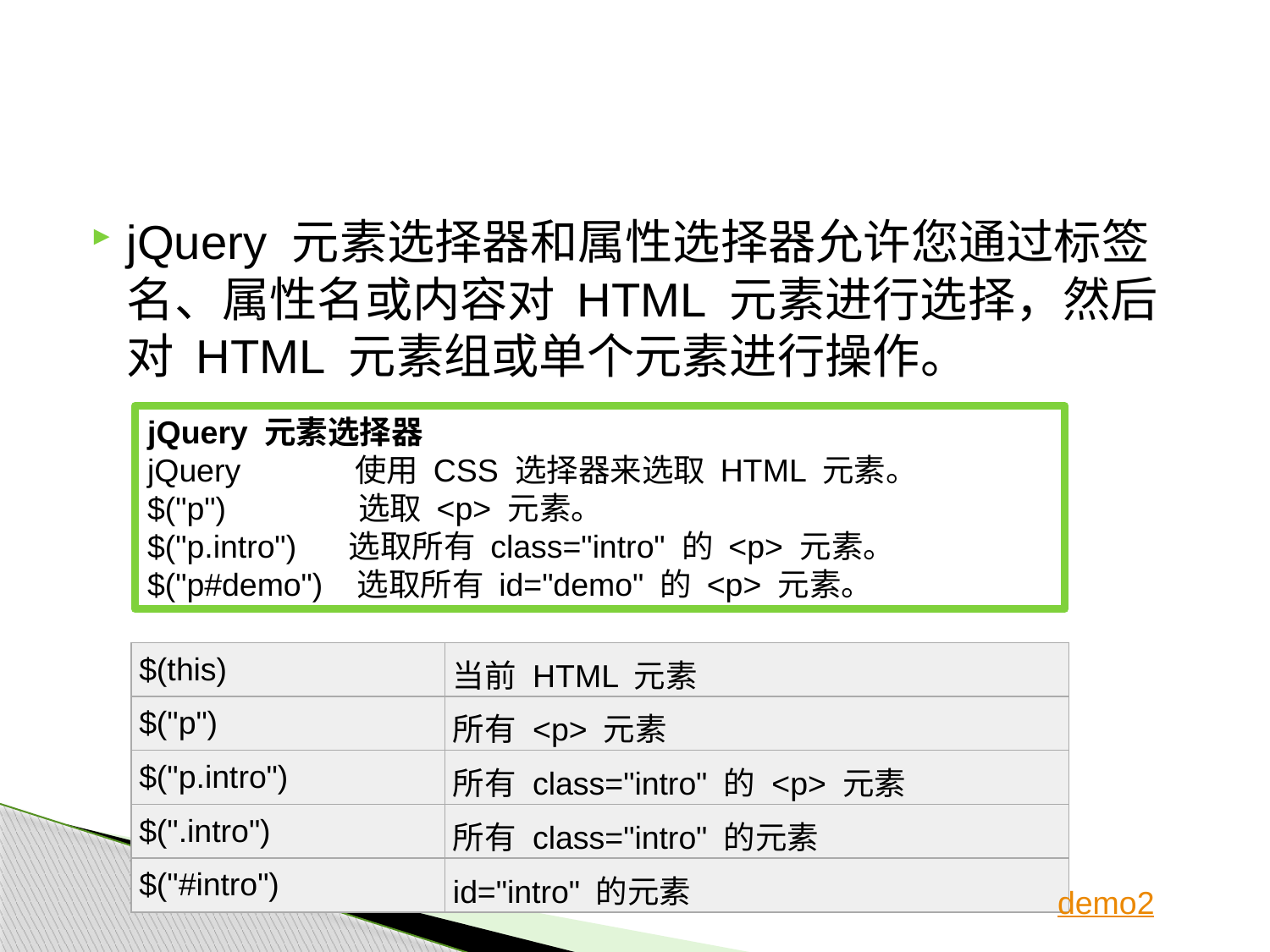

#
jQuery 元素选择器和属性选择器允许您通过标签名、属性名或内容对 HTML 元素进行选择，然后对 HTML 元素组或单个元素进行操作。

jQuery 元素选择器
jQuery            使用 CSS 选择器来选取 HTML 元素。
$("p")              选取 <p> 元素。
$("p.intro")     选取所有 class="intro" 的 <p> 元素。
$("p#demo")   选取所有 id="demo" 的 <p> 元素。
| $(this) | 当前 HTML 元素 |
| --- | --- |
| $("p") | 所有 <p> 元素 |
| $("p.intro") | 所有 class="intro" 的 <p> 元素 |
| $(".intro") | 所有 class="intro" 的元素 |
| $("#intro") | id="intro" 的元素 |
demo2